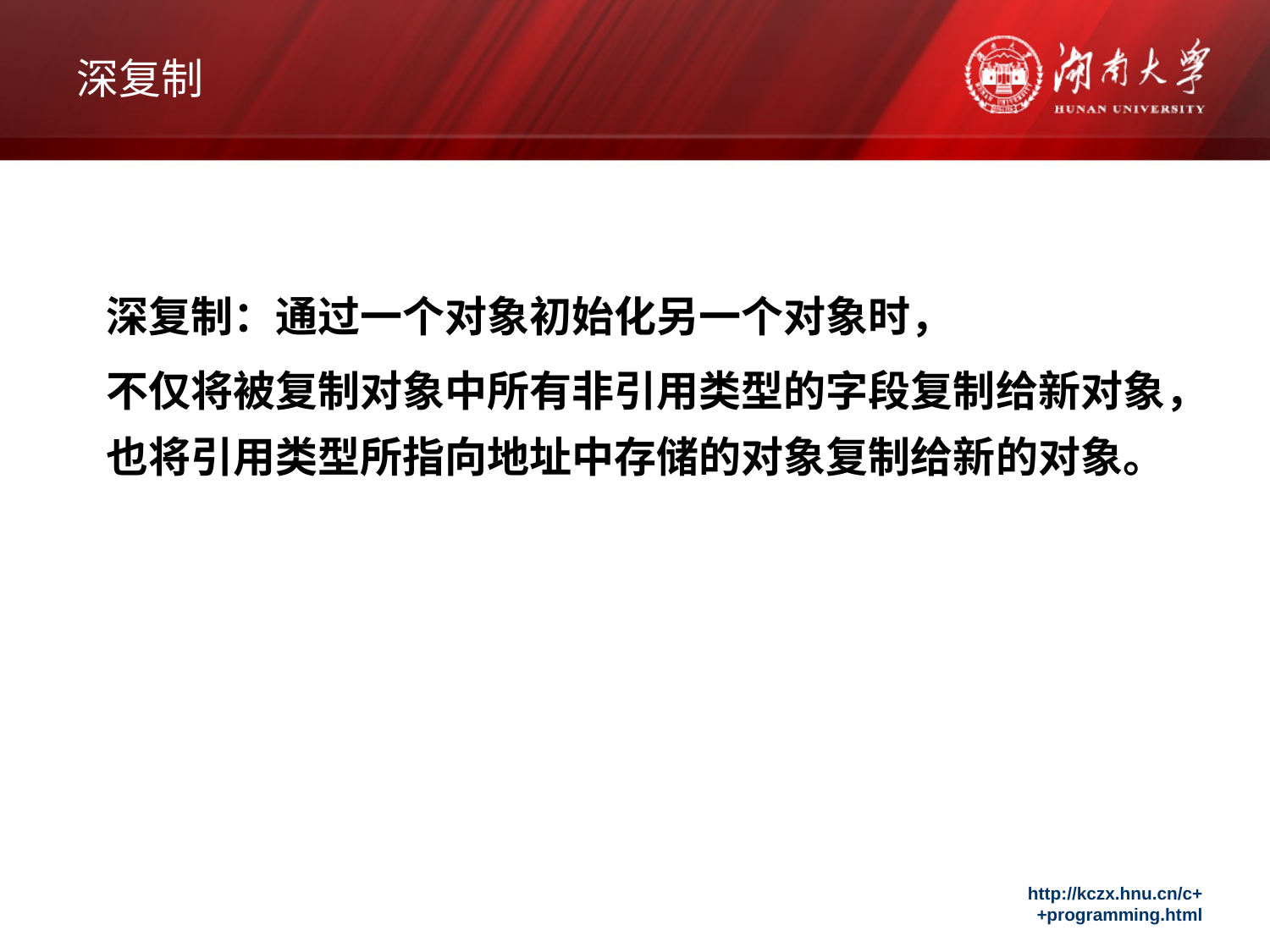

# 深复制
深复制：通过一个对象初始化另一个对象时，
不仅将被复制对象中所有非引用类型的字段复制给新对象，也将引用类型所指向地址中存储的对象复制给新的对象。